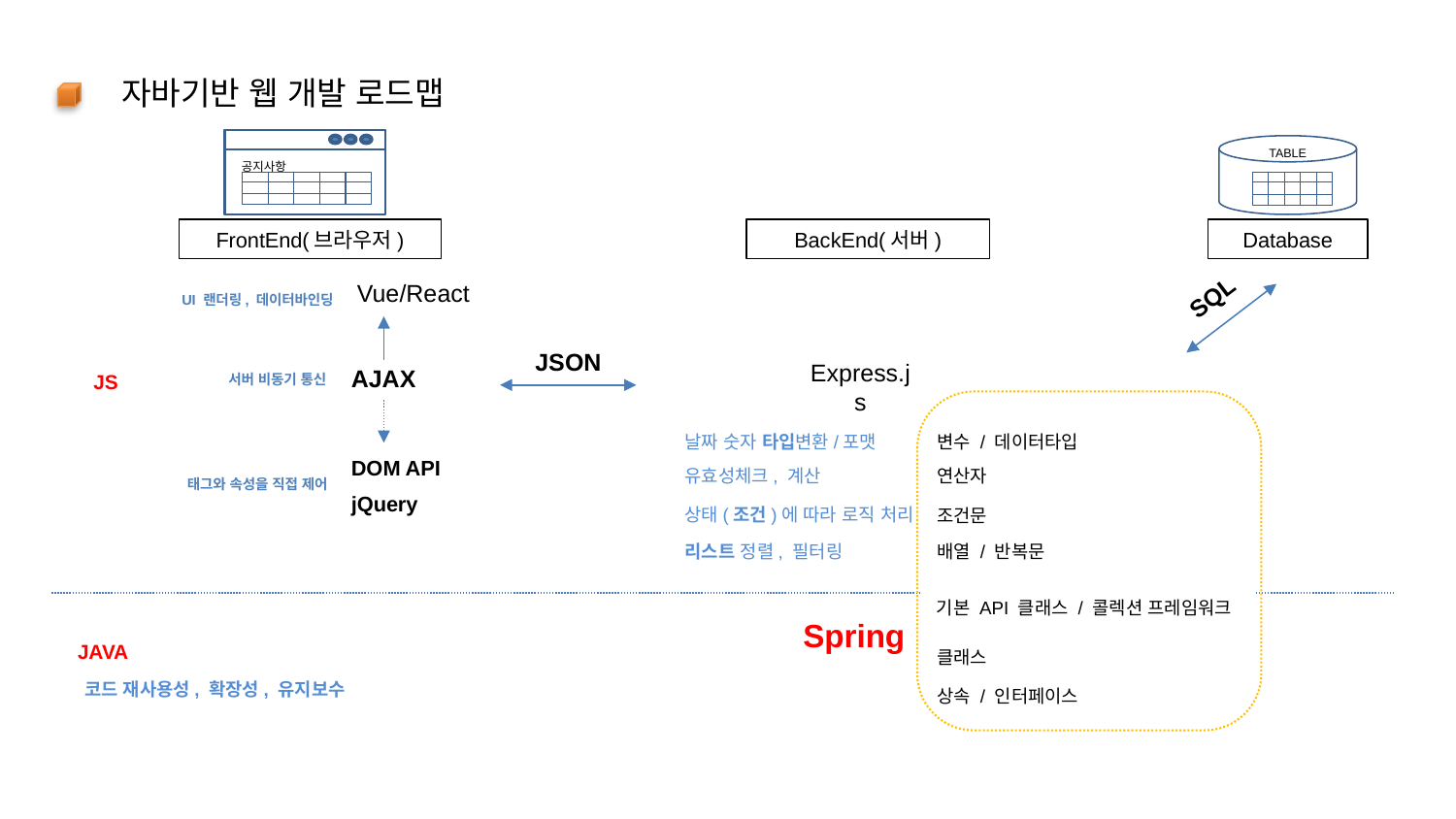

자바기반 웹 개발 로드맵

공지사

공지사항

TABLE

FrontEnd(브라우저)
BackEnd(서버)
Database
Vue/React
SQL
UI 랜더링, 데이터바인딩
JSON
Express.js
AJAX
JS
서버 비동기 통신

날짜 숫자 타입변환/포맷
변수 / 데이터타입
DOM API
유효성체크, 계산
연산자
태그와 속성을 직접 제어
jQuery
상태(조건)에 따라 로직 처리
조건문
리스트 정렬, 필터링
배열 / 반복문
기본 API 클래스 / 콜렉션 프레임워크
Spring
JAVA
클래스
코드 재사용성, 확장성, 유지보수
상속 / 인터페이스